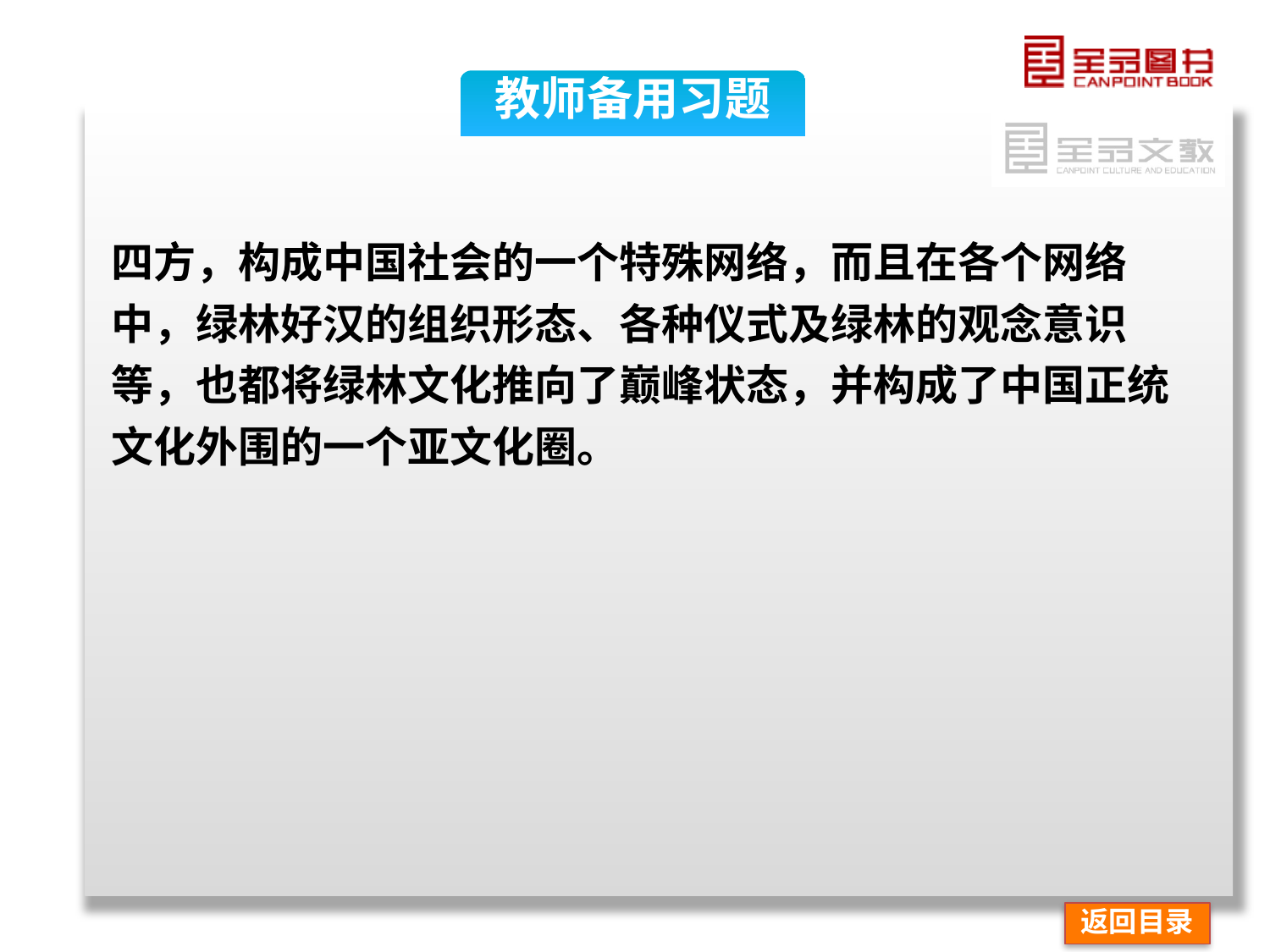

教师备用习题
四方，构成中国社会的一个特殊网络，而且在各个网络中，绿林好汉的组织形态、各种仪式及绿林的观念意识等，也都将绿林文化推向了巅峰状态，并构成了中国正统文化外围的一个亚文化圈。
返回目录